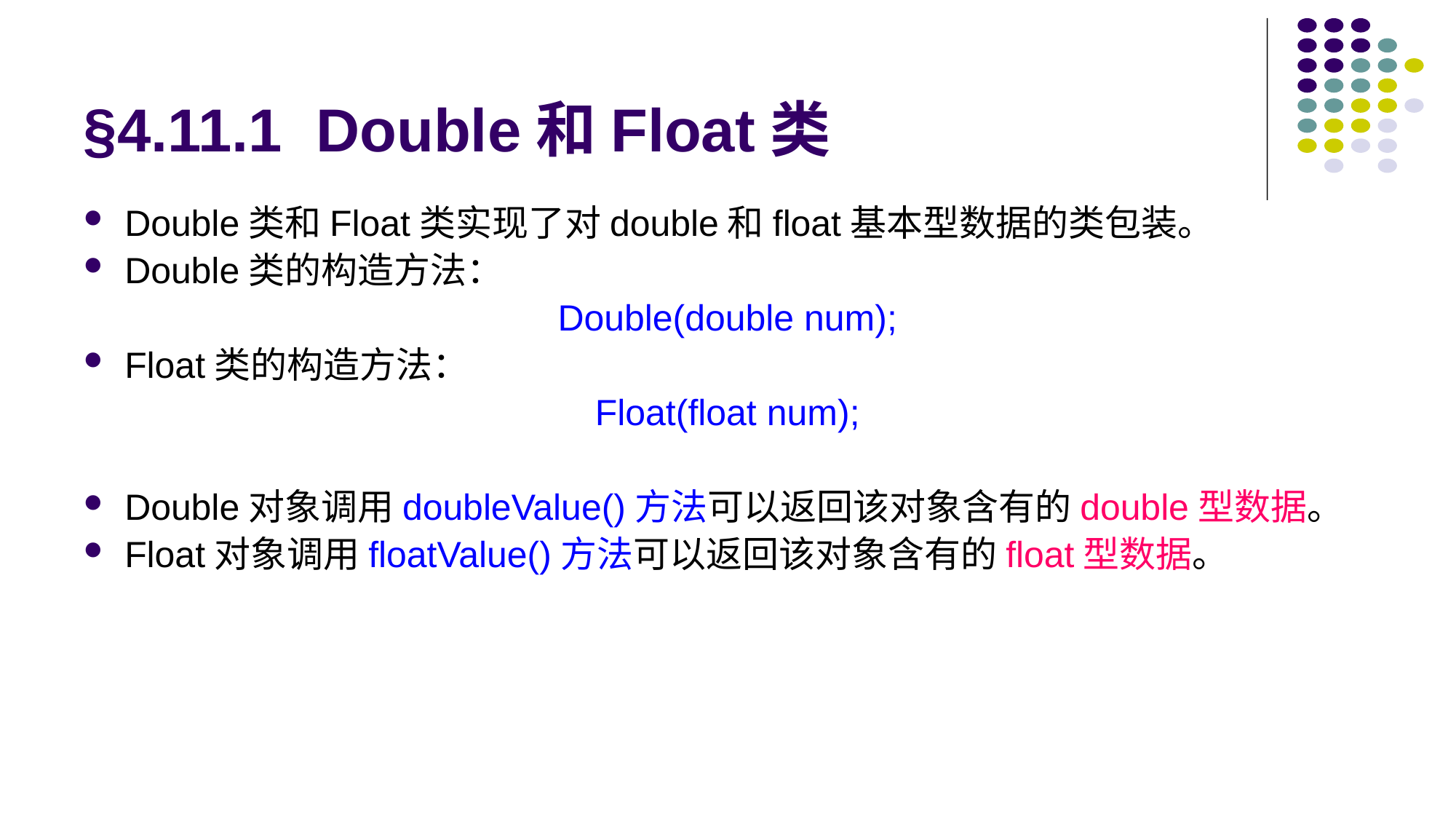

# §4.11.1  Double和Float类
Double类和Float类实现了对double和float基本型数据的类包装。
Double类的构造方法：
Double(double num);
Float类的构造方法：
Float(float num);

Double对象调用doubleValue()方法可以返回该对象含有的double型数据。
Float对象调用floatValue()方法可以返回该对象含有的float型数据。

122